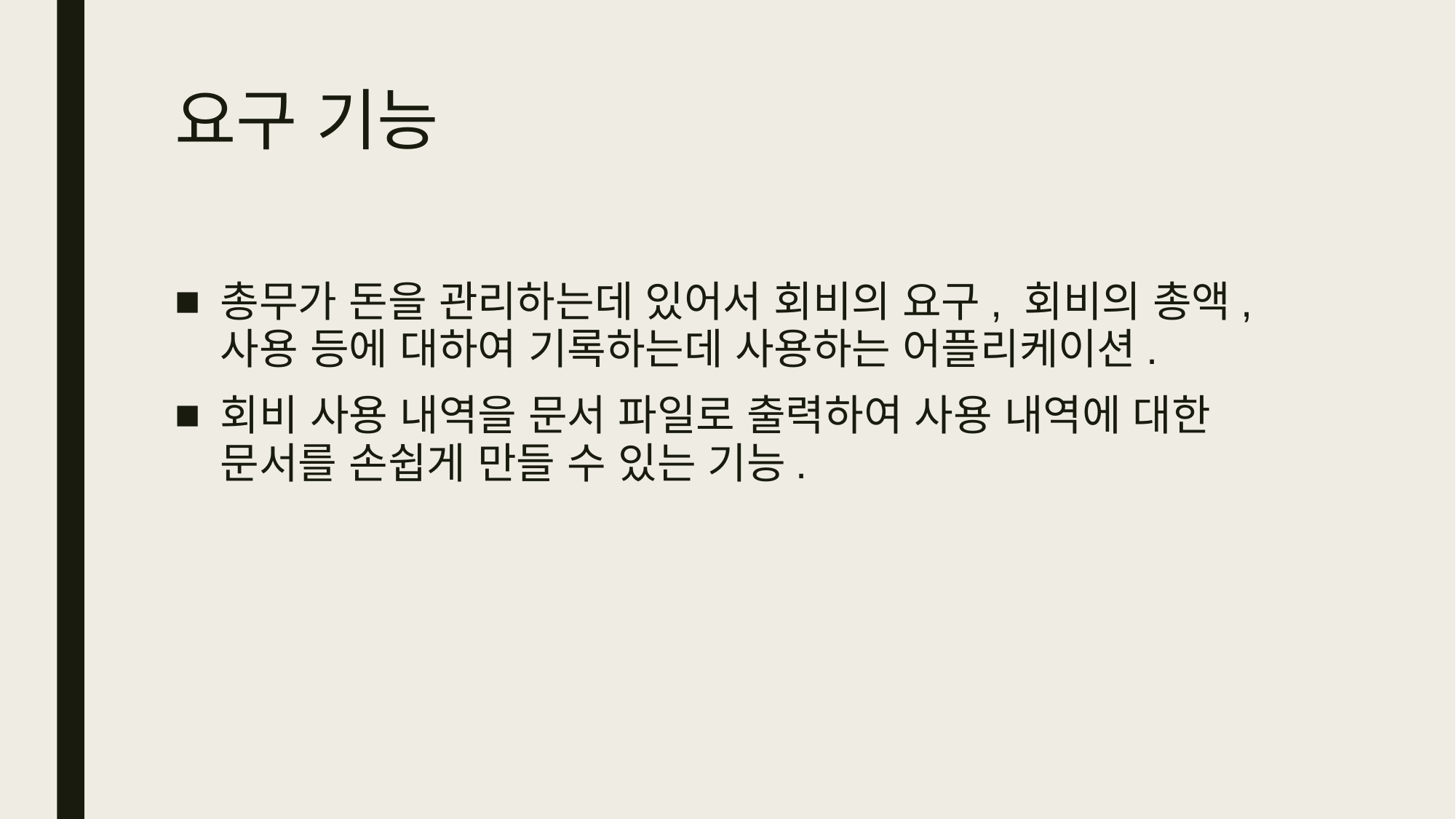

# 요구 기능
총무가 돈을 관리하는데 있어서 회비의 요구, 회비의 총액, 사용 등에 대하여 기록하는데 사용하는 어플리케이션.
회비 사용 내역을 문서 파일로 출력하여 사용 내역에 대한 문서를 손쉽게 만들 수 있는 기능.